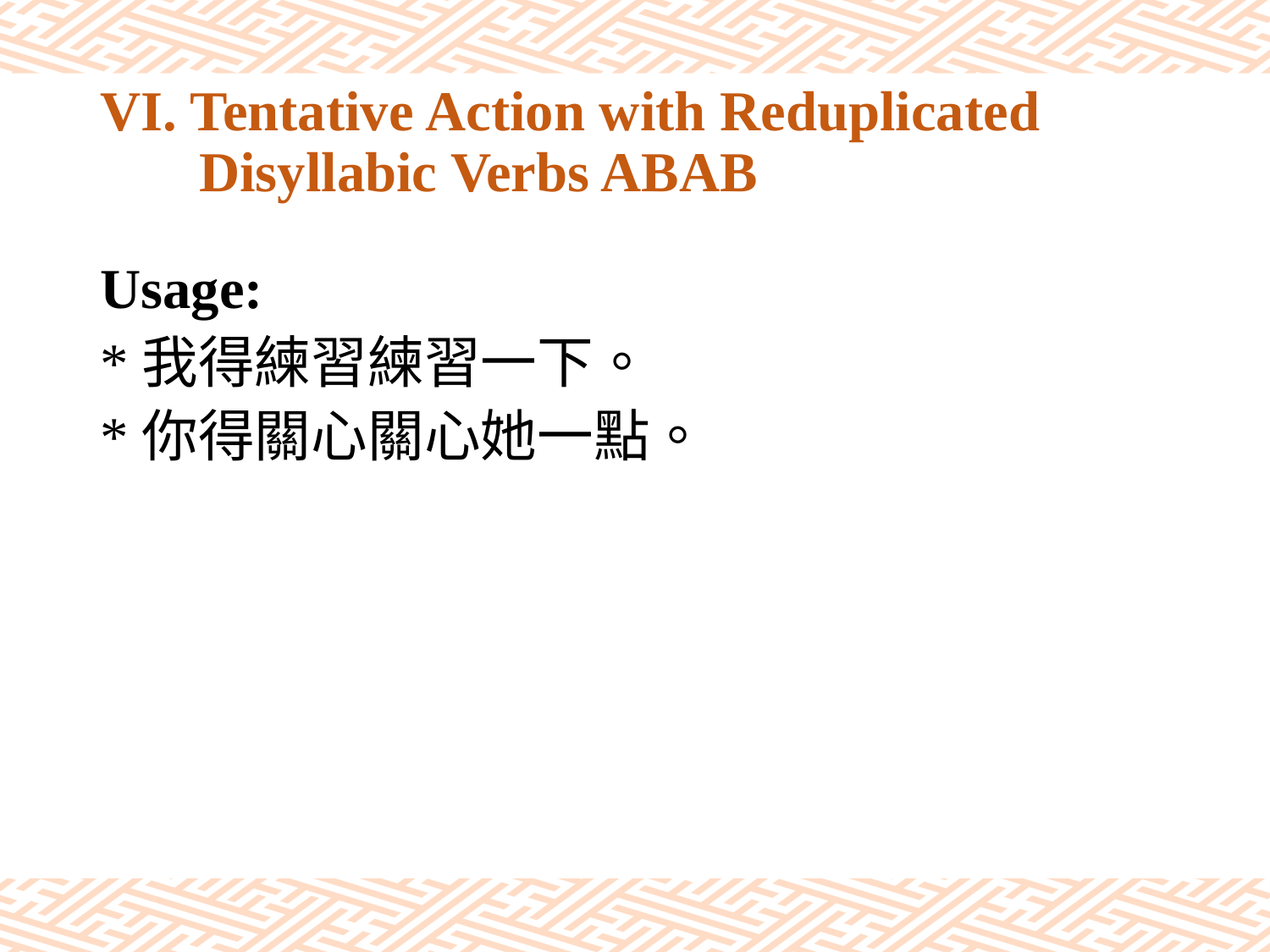

# VI. Tentative Action with Reduplicated Disyllabic Verbs ABAB
Usage:
*我得練習練習一下。
*你得關心關心她一點。